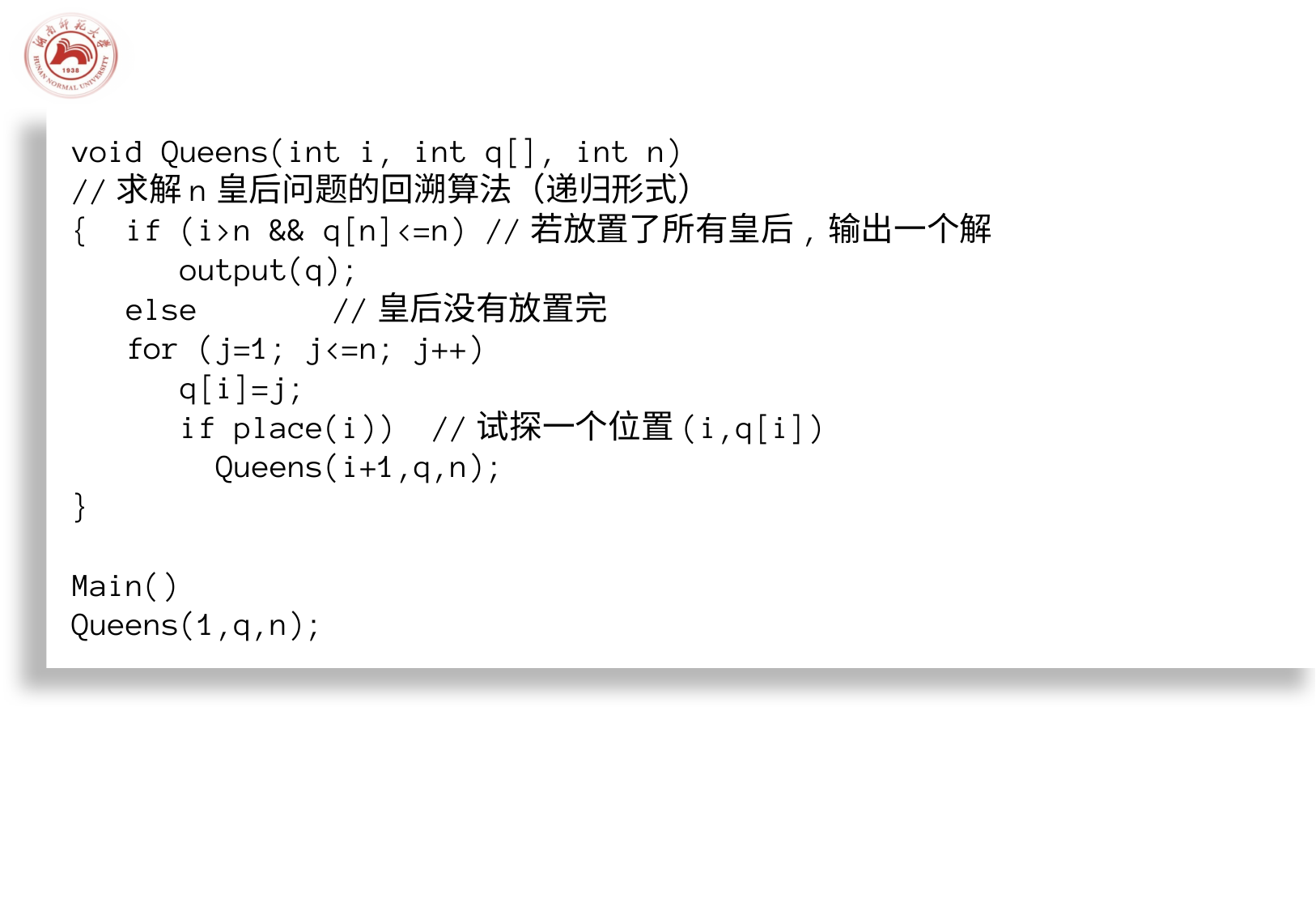

void Queens(int i, int q[], int n)
//求解n皇后问题的回溯算法（递归形式）
{  if (i>n && q[n]<=n) //若放置了所有皇后,输出一个解
      output(q);
   else    	 //皇后没有放置完
   for (j=1; j<=n; j++)
      q[i]=j;
      if place(i))  //试探一个位置(i,q[i])
        Queens(i+1,q,n);
}

Main()
Queens(1,q,n);